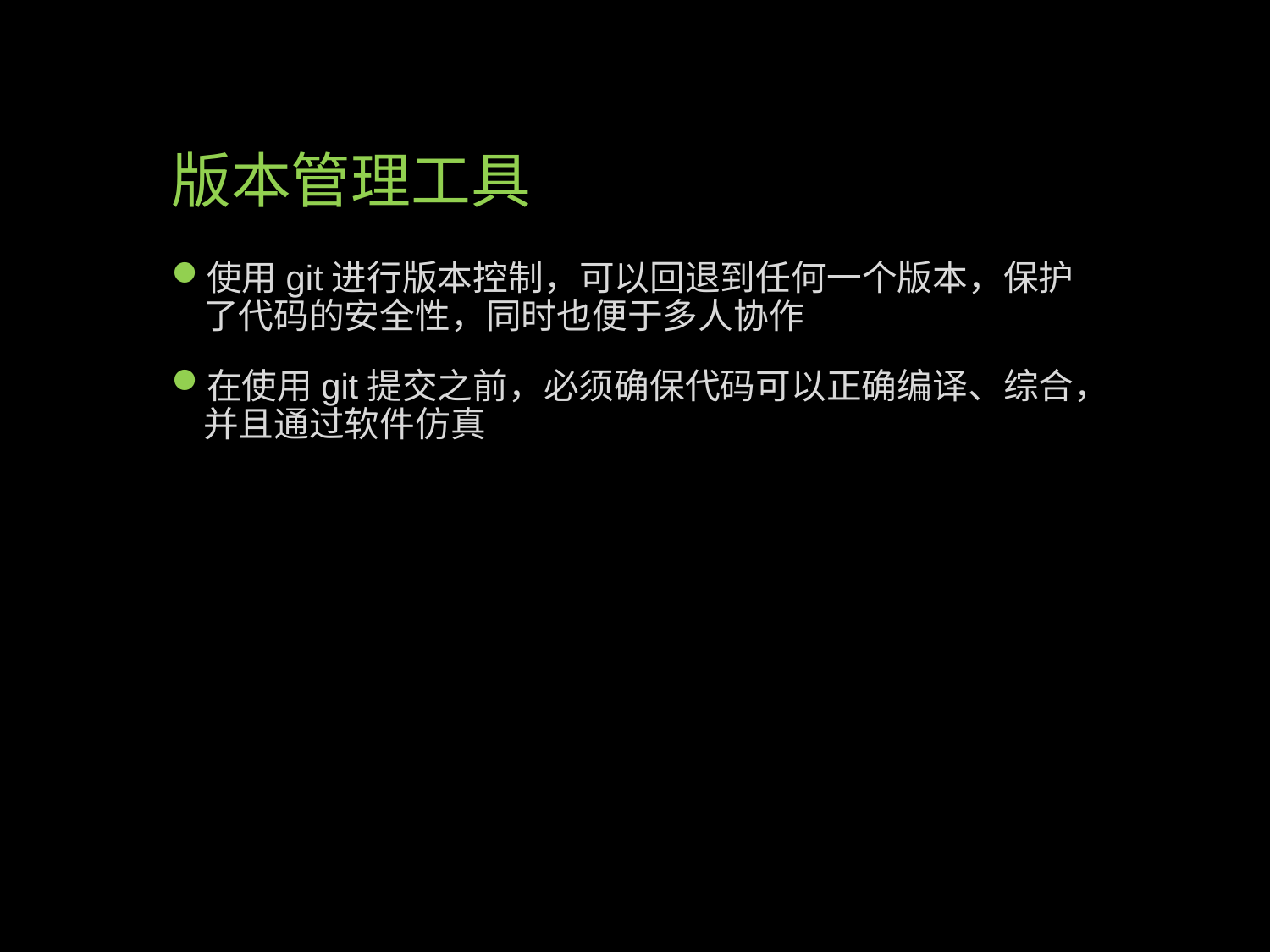

# 版本管理工具
使用git进行版本控制，可以回退到任何一个版本，保护了代码的安全性，同时也便于多人协作
在使用git提交之前，必须确保代码可以正确编译、综合，并且通过软件仿真